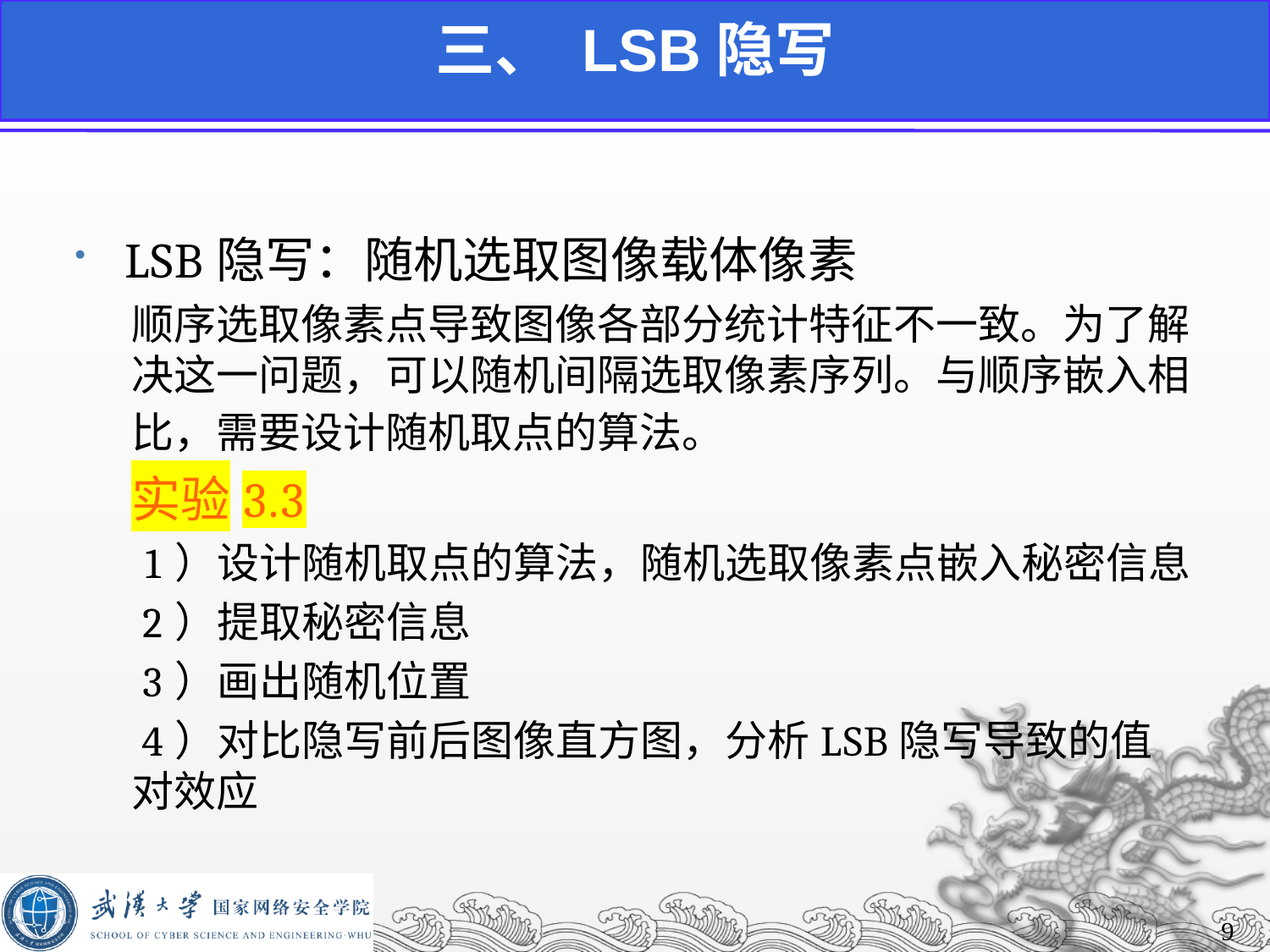

三、 LSB隐写

LSB隐写：随机选取图像载体像素
顺序选取像素点导致图像各部分统计特征不一致。为了解决这一问题，可以随机间隔选取像素序列。与顺序嵌入相比，需要设计随机取点的算法。
实验3.3
 1）设计随机取点的算法，随机选取像素点嵌入秘密信息
 2）提取秘密信息
 3）画出随机位置
 4）对比隐写前后图像直方图，分析LSB隐写导致的值对效应